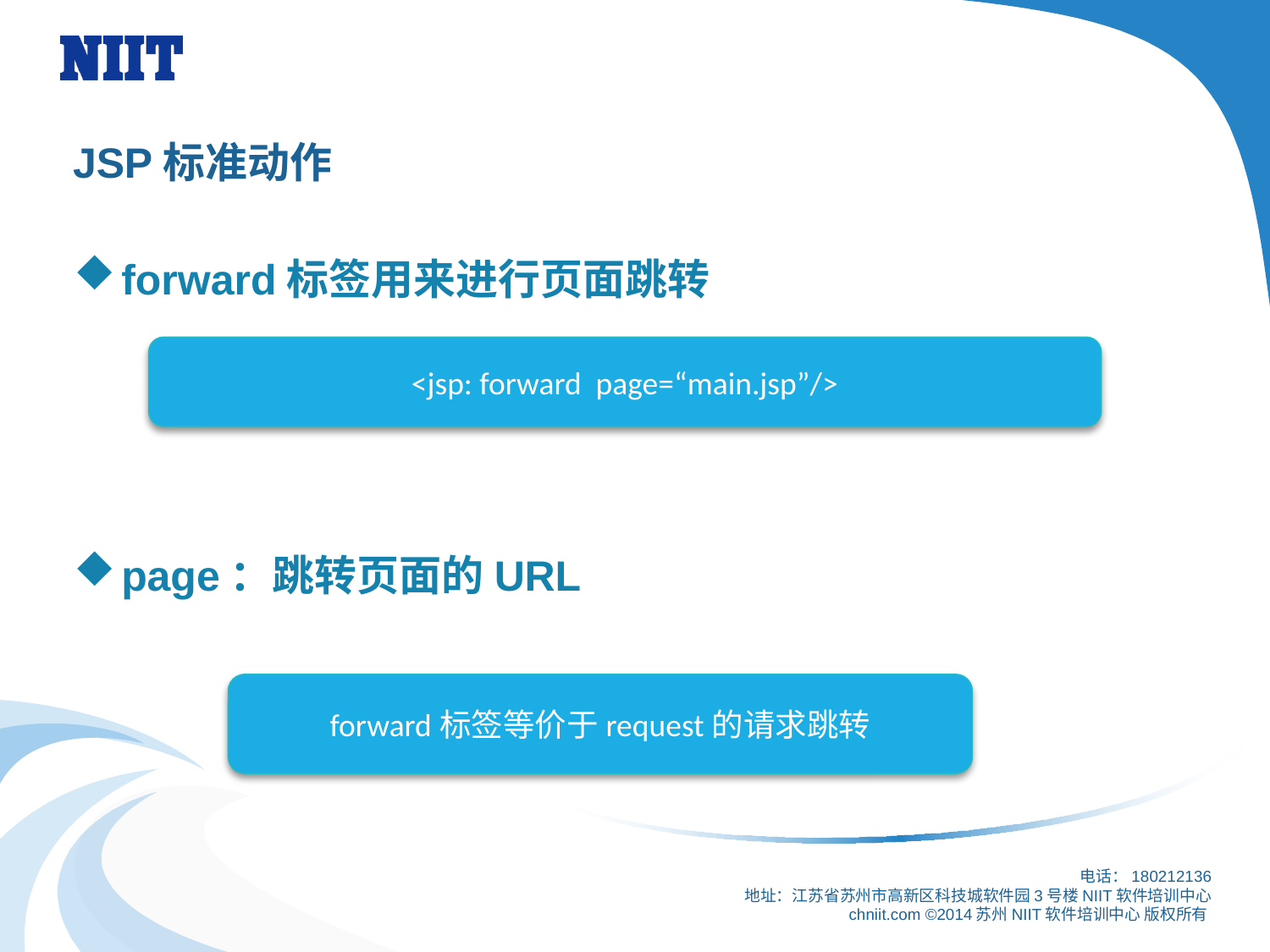

# JSP标准动作
forward标签用来进行页面跳转

page：跳转页面的URL

<jsp: forward  page=“main.jsp”/>
forward标签等价于request的请求跳转